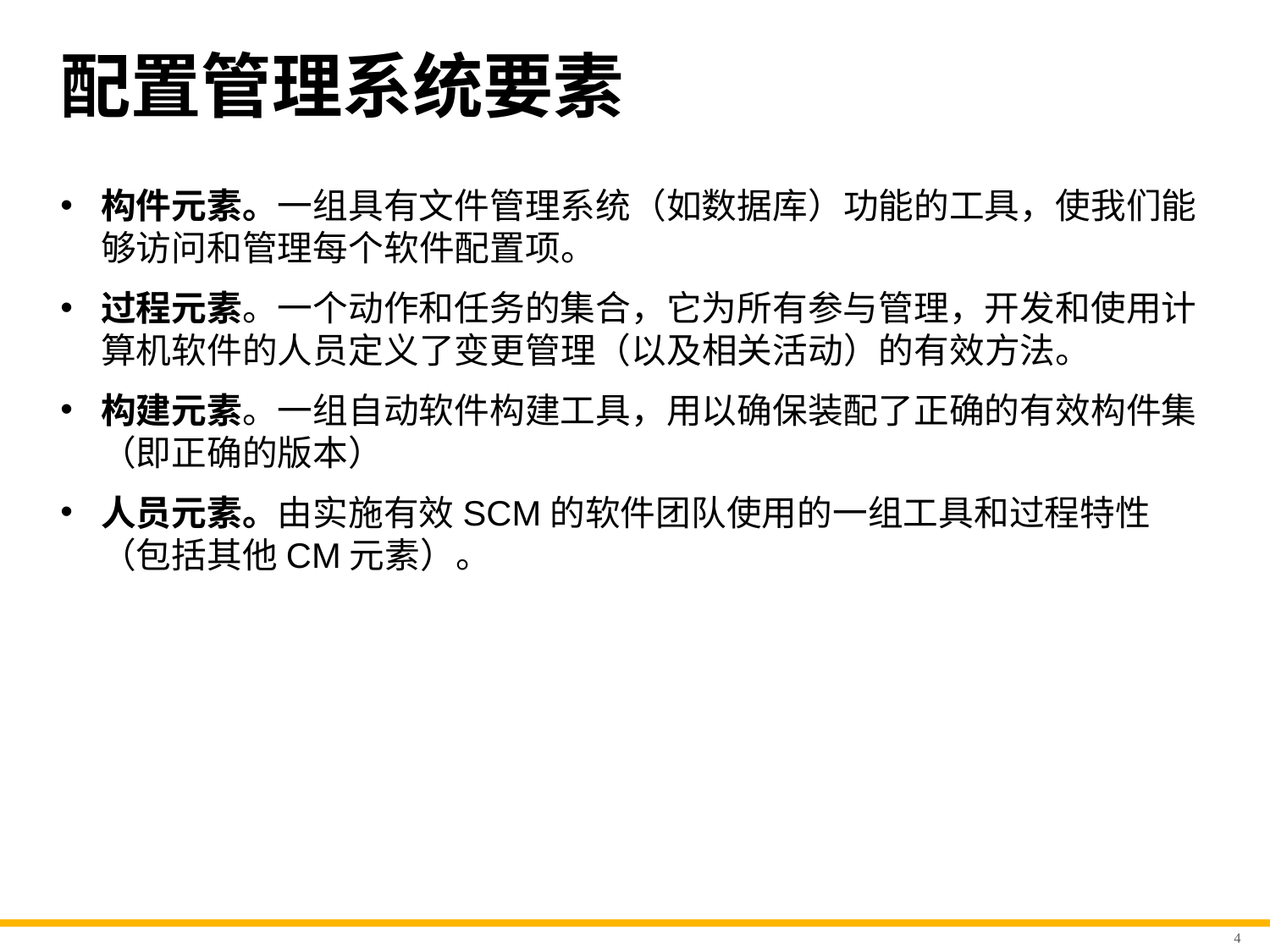

# 配置管理系统要素
构件元素。一组具有文件管理系统（如数据库）功能的工具，使我们能够访问和管理每个软件配置项。
过程元素。一个动作和任务的集合，它为所有参与管理，开发和使用计算机软件的人员定义了变更管理（以及相关活动）的有效方法。
构建元素。一组自动软件构建工具，用以确保装配了正确的有效构件集（即正确的版本）
人员元素。由实施有效SCM的软件团队使用的一组工具和过程特性（包括其他CM元素）。
4